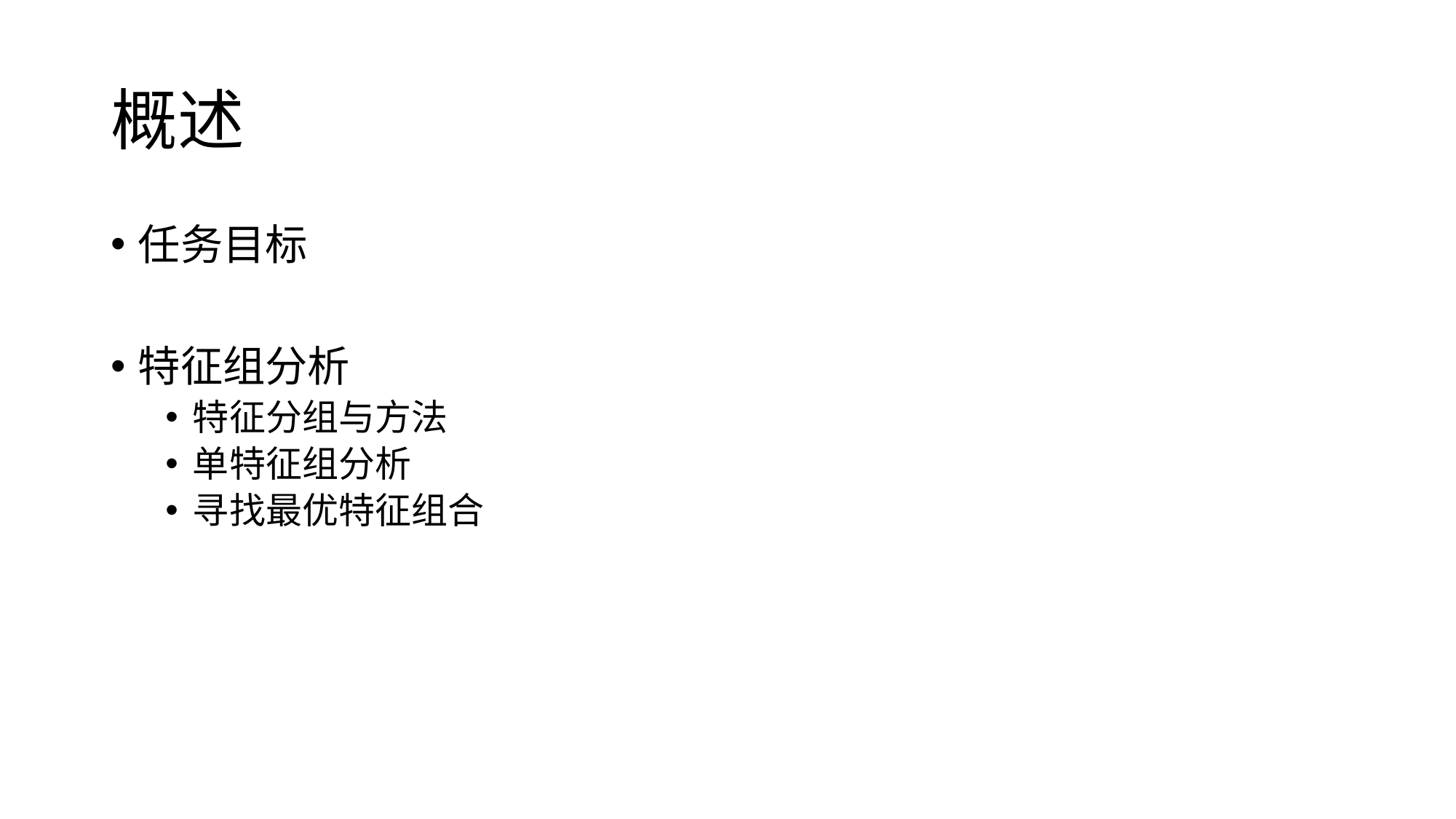

# 概述
任务目标

特征组分析
特征分组与方法
单特征组分析
寻找最优特征组合